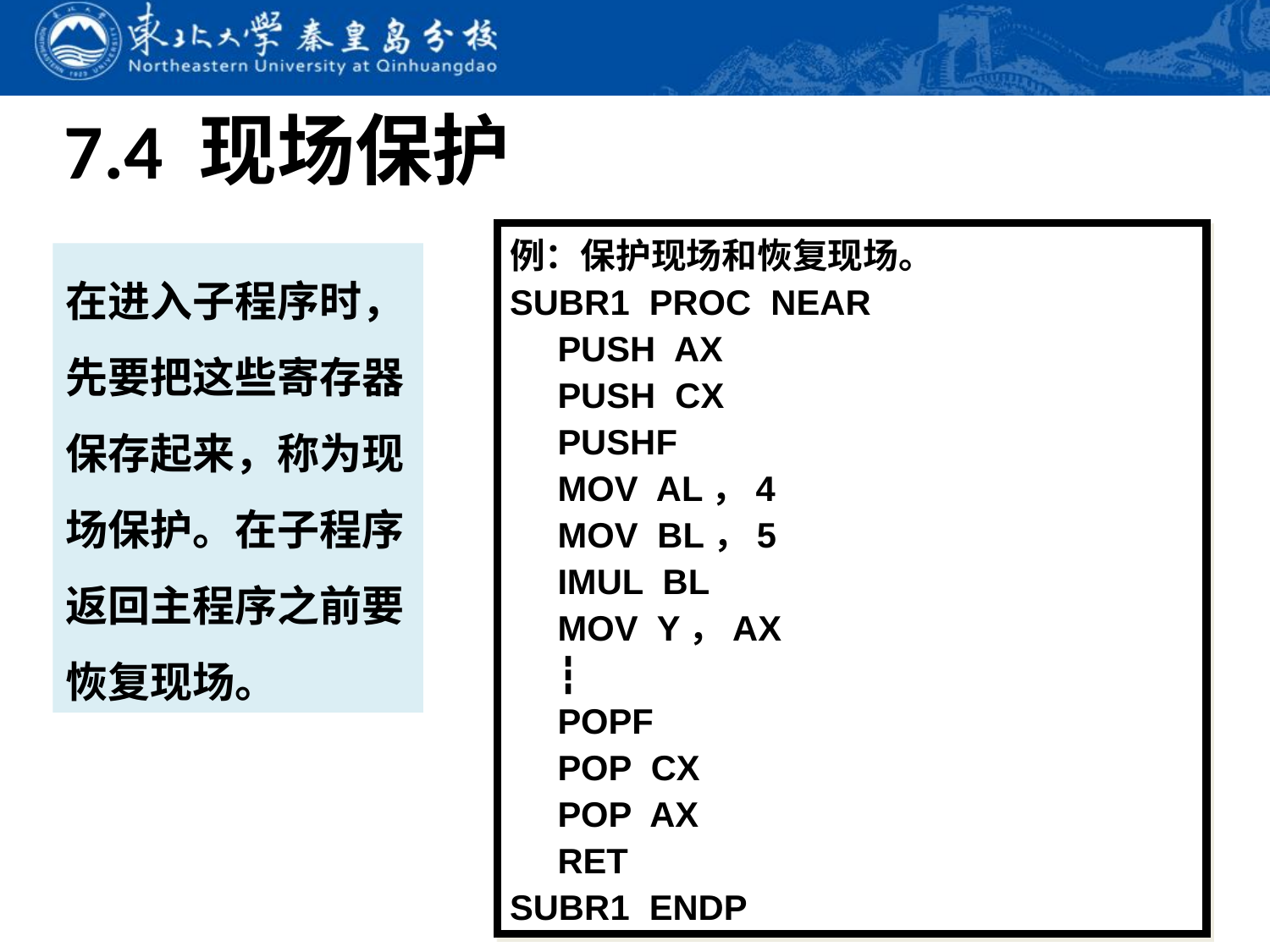

# 7.4 现场保护
例：保护现场和恢复现场。
SUBR1  PROC  NEAR
	PUSH  AX
	PUSH  CX
	PUSHF
	MOV  AL，4
	MOV  BL，5
	IMUL  BL
	MOV  Y，AX
	┇
	POPF
	POP  CX
	POP  AX
	RET
SUBR1  ENDP
在进入子程序时，先要把这些寄存器保存起来，称为现场保护。在子程序返回主程序之前要恢复现场。